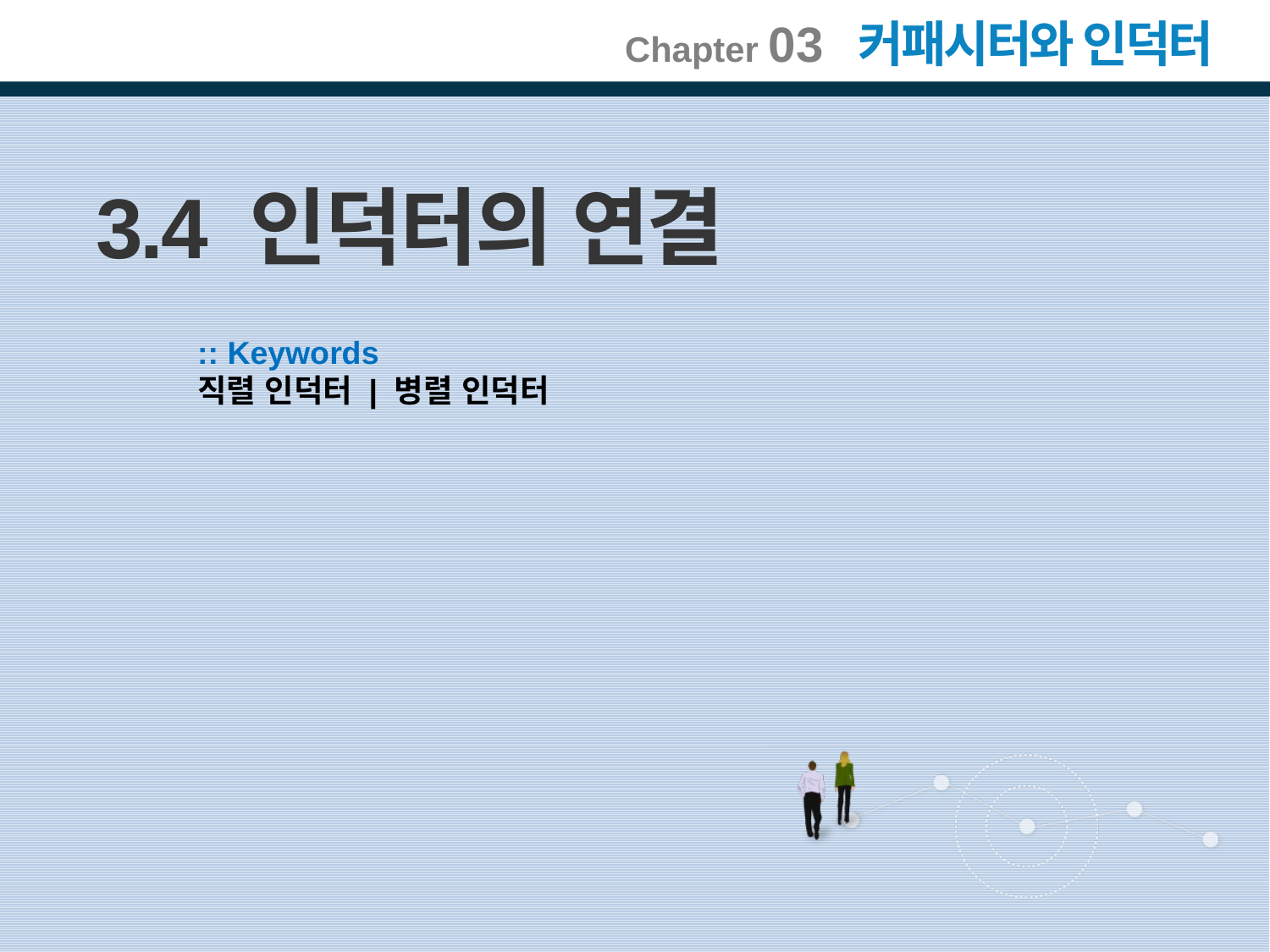

3.4 인덕터의 연결
:: Keywords
직렬 인덕터 | 병렬 인덕터